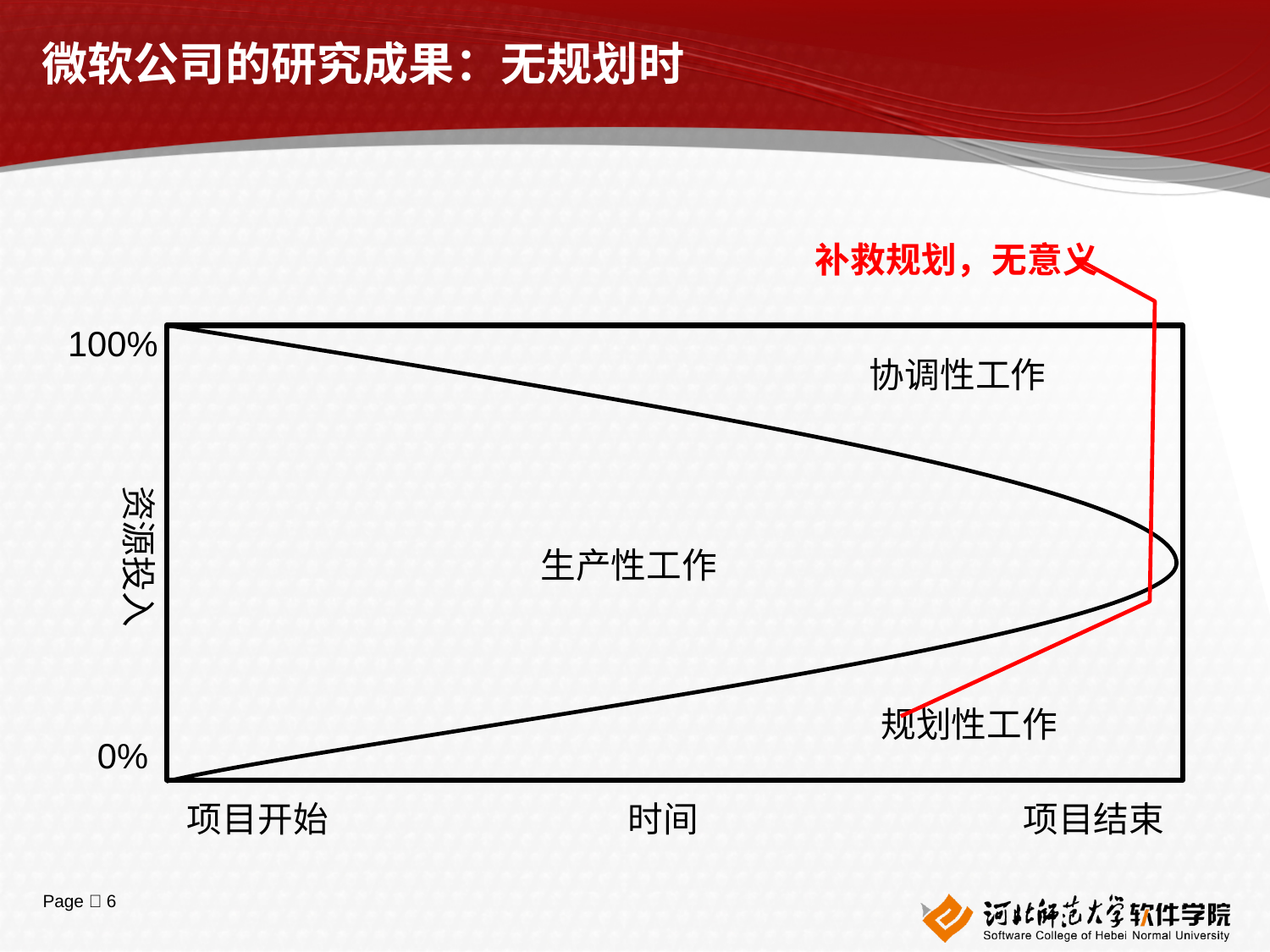

# 微软公司的研究成果：无规划时
补救规划，无意义
100%

资源投入
0%
项目开始
时间
项目结束

协调性工作
生产性工作
规划性工作